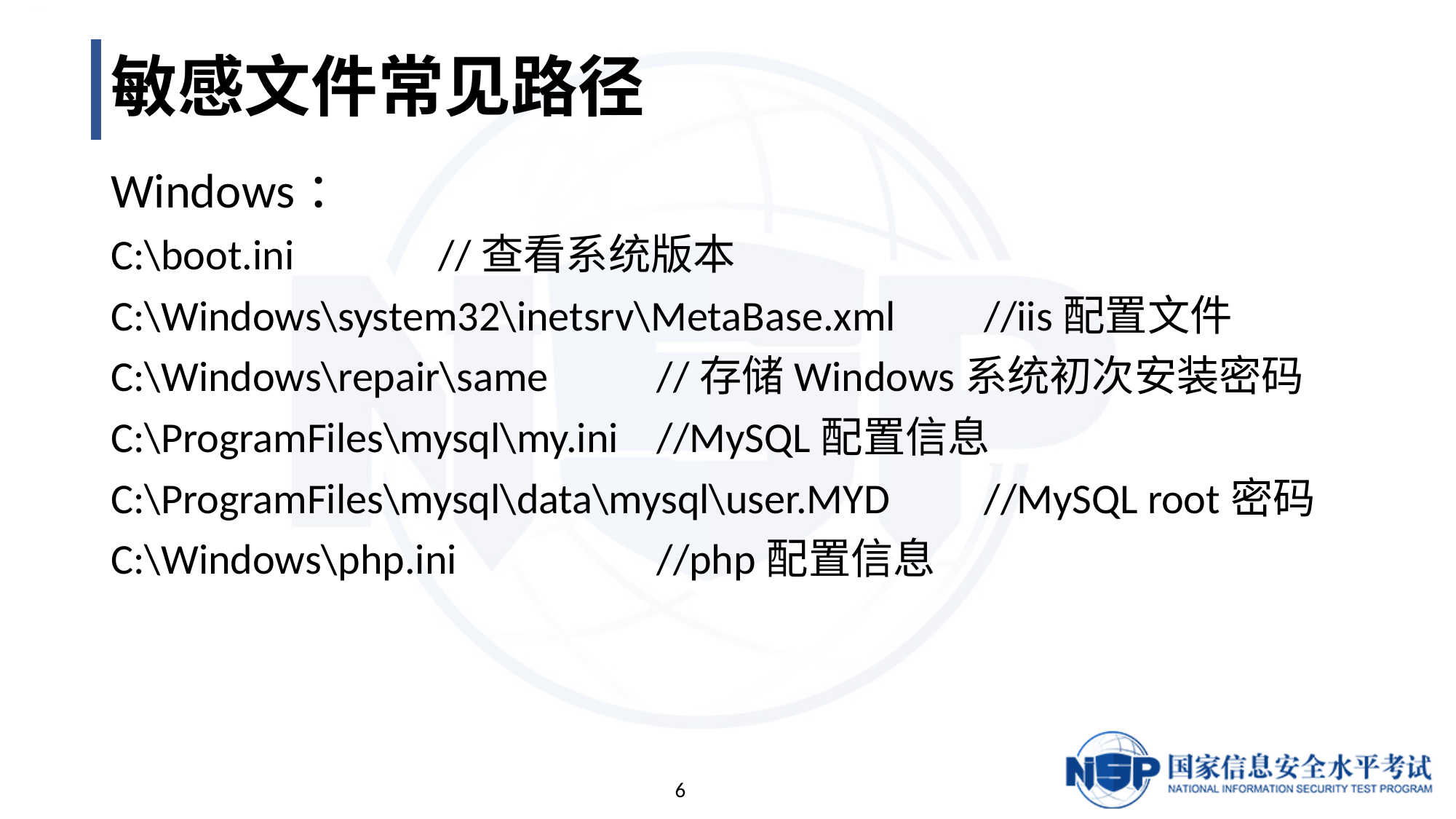

# 敏感文件常见路径
Windows：
C:\boot.ini		//查看系统版本
C:\Windows\system32\inetsrv\MetaBase.xml	//iis配置文件
C:\Windows\repair\same	//存储Windows系统初次安装密码
C:\ProgramFiles\mysql\my.ini	//MySQL配置信息
C:\ProgramFiles\mysql\data\mysql\user.MYD	//MySQL root密码
C:\Windows\php.ini		//php配置信息